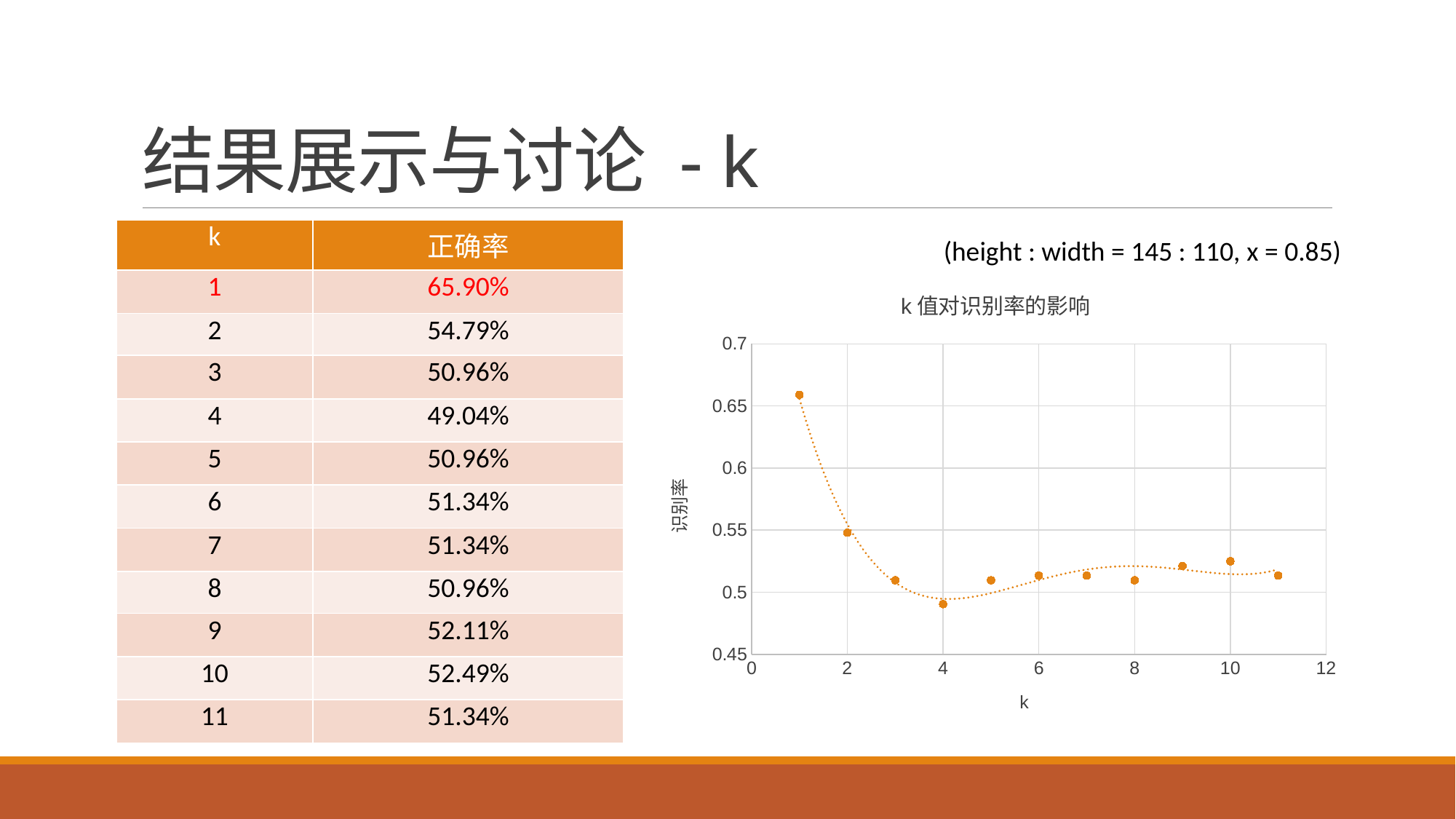

# 结果展示与讨论 - k
| k | 正确率 |
| --- | --- |
| 1 | 65.90% |
| 2 | 54.79% |
| 3 | 50.96% |
| 4 | 49.04% |
| 5 | 50.96% |
| 6 | 51.34% |
| 7 | 51.34% |
| 8 | 50.96% |
| 9 | 52.11% |
| 10 | 52.49% |
| 11 | 51.34% |
                         (height : width = 145 : 110, x = 0.85)

### Chart: k值对识别率的影响

| Category |  |
|---|---|